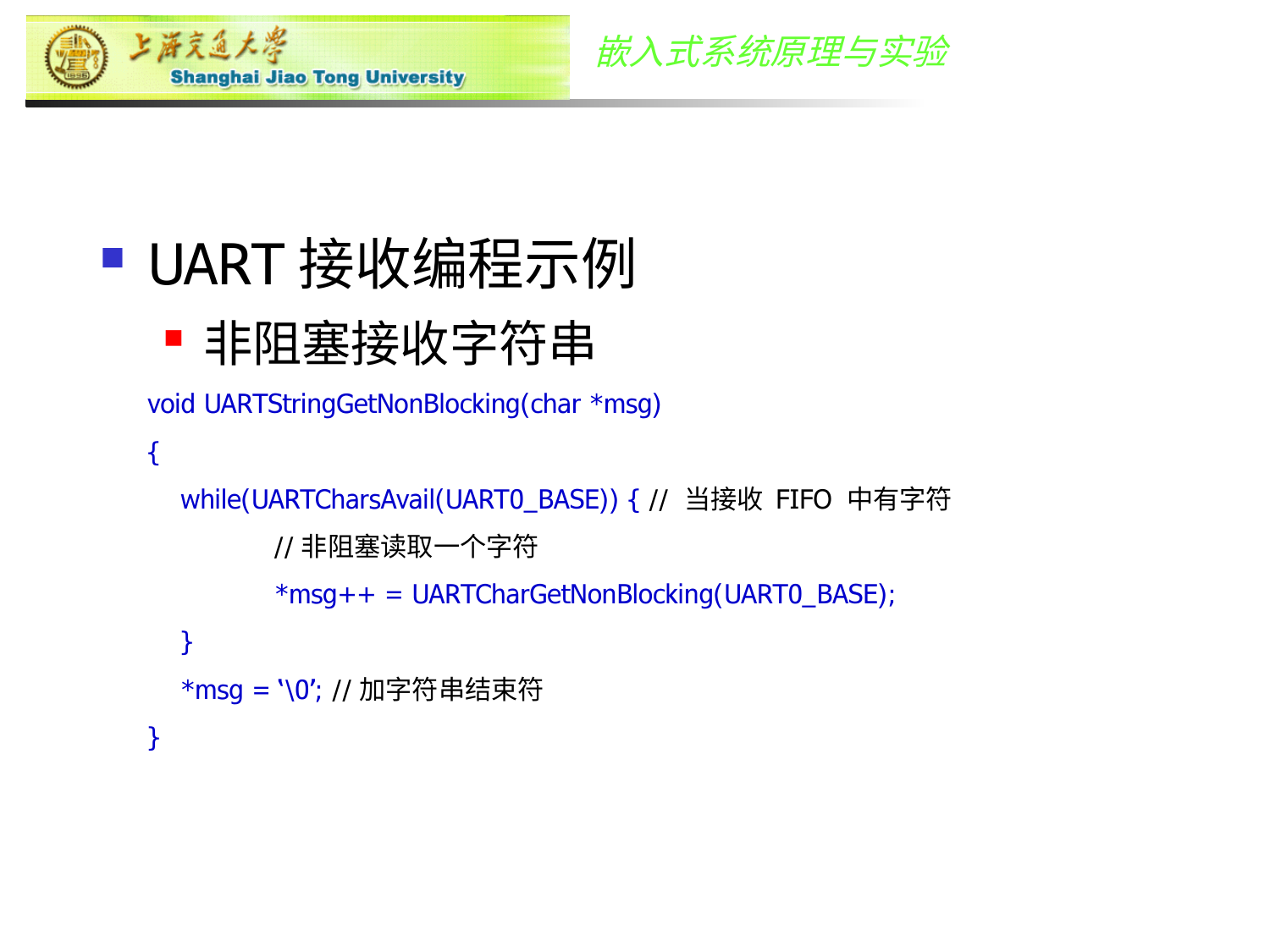

UART接收编程示例
非阻塞接收字符串
	void UARTStringGetNonBlocking(char *msg)
	{
	    while(UARTCharsAvail(UART0_BASE)) { // 当接收 FIFO 中有字符
	    	//非阻塞读取一个字符
		*msg++ = UARTCharGetNonBlocking(UART0_BASE);
	    }
	    *msg = ‘\0’; //加字符串结束符
	}